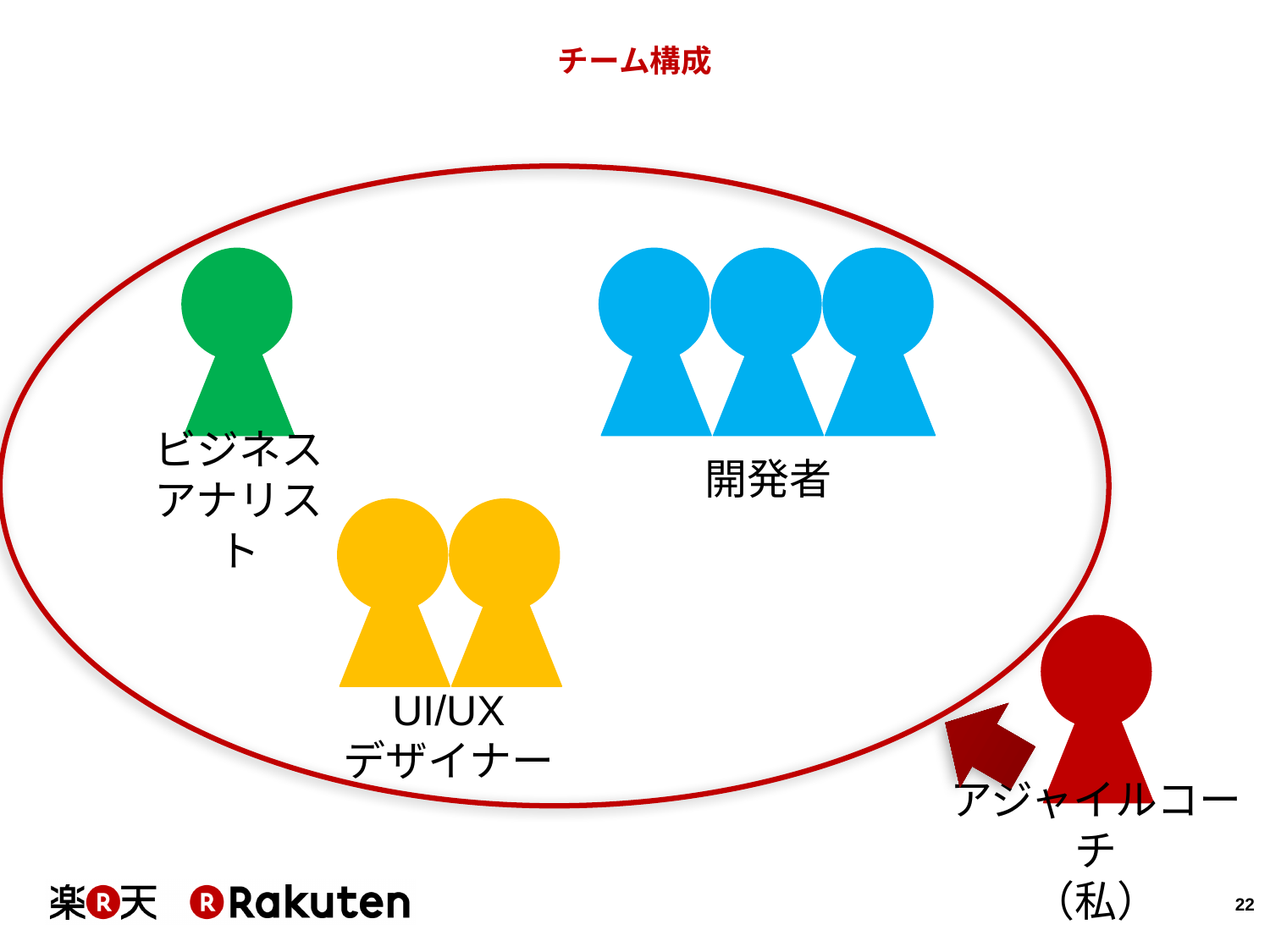

# チーム構成

ビジネス
アナリスト

開発者

UI/UX
デザイナー

アジャイルコーチ
（私）